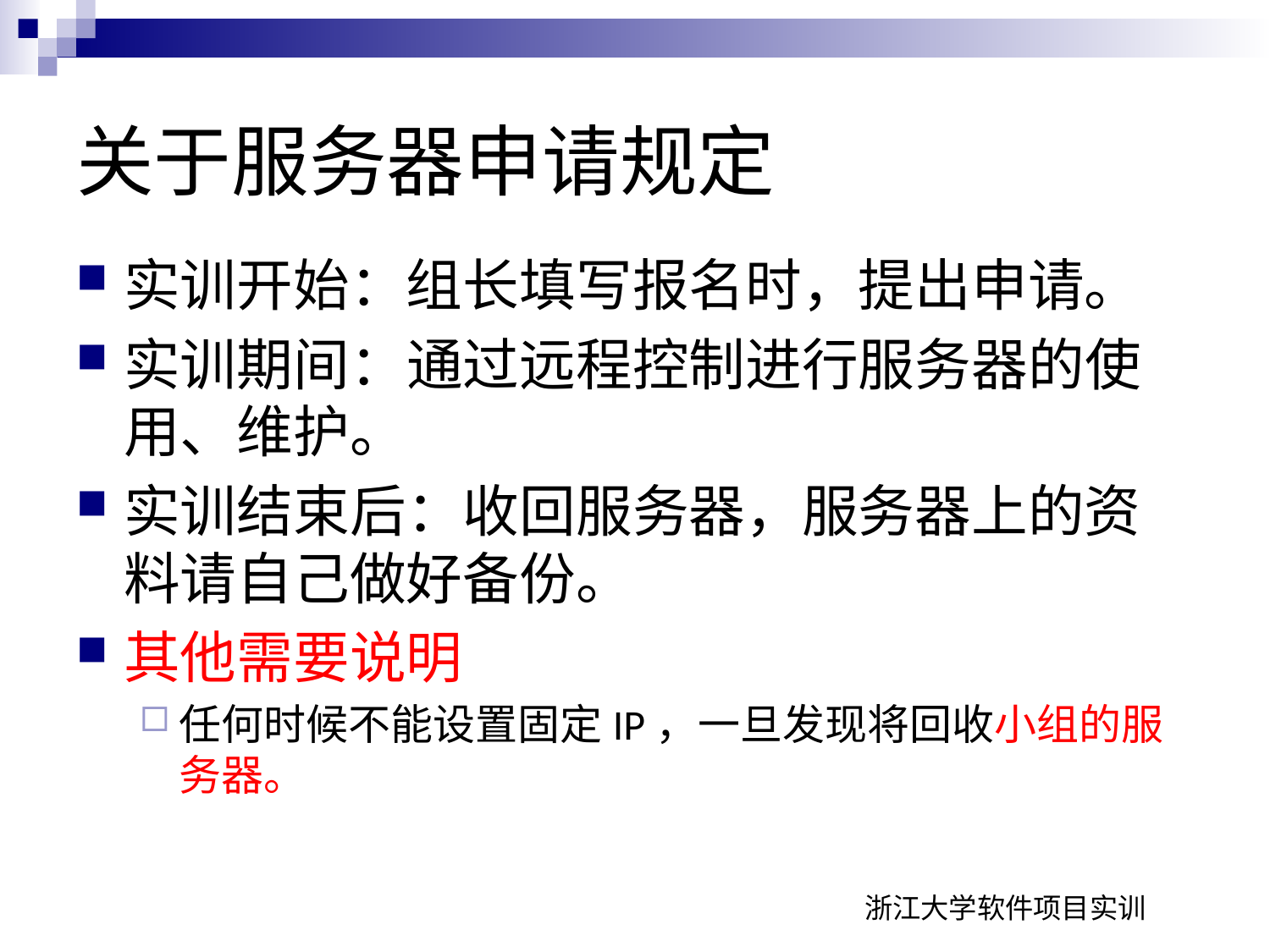

关于服务器申请规定
实训开始：组长填写报名时，提出申请。
实训期间：通过远程控制进行服务器的使用、维护。
实训结束后：收回服务器，服务器上的资料请自己做好备份。
其他需要说明
任何时候不能设置固定IP，一旦发现将回收小组的服务器。
浙江大学软件项目实训